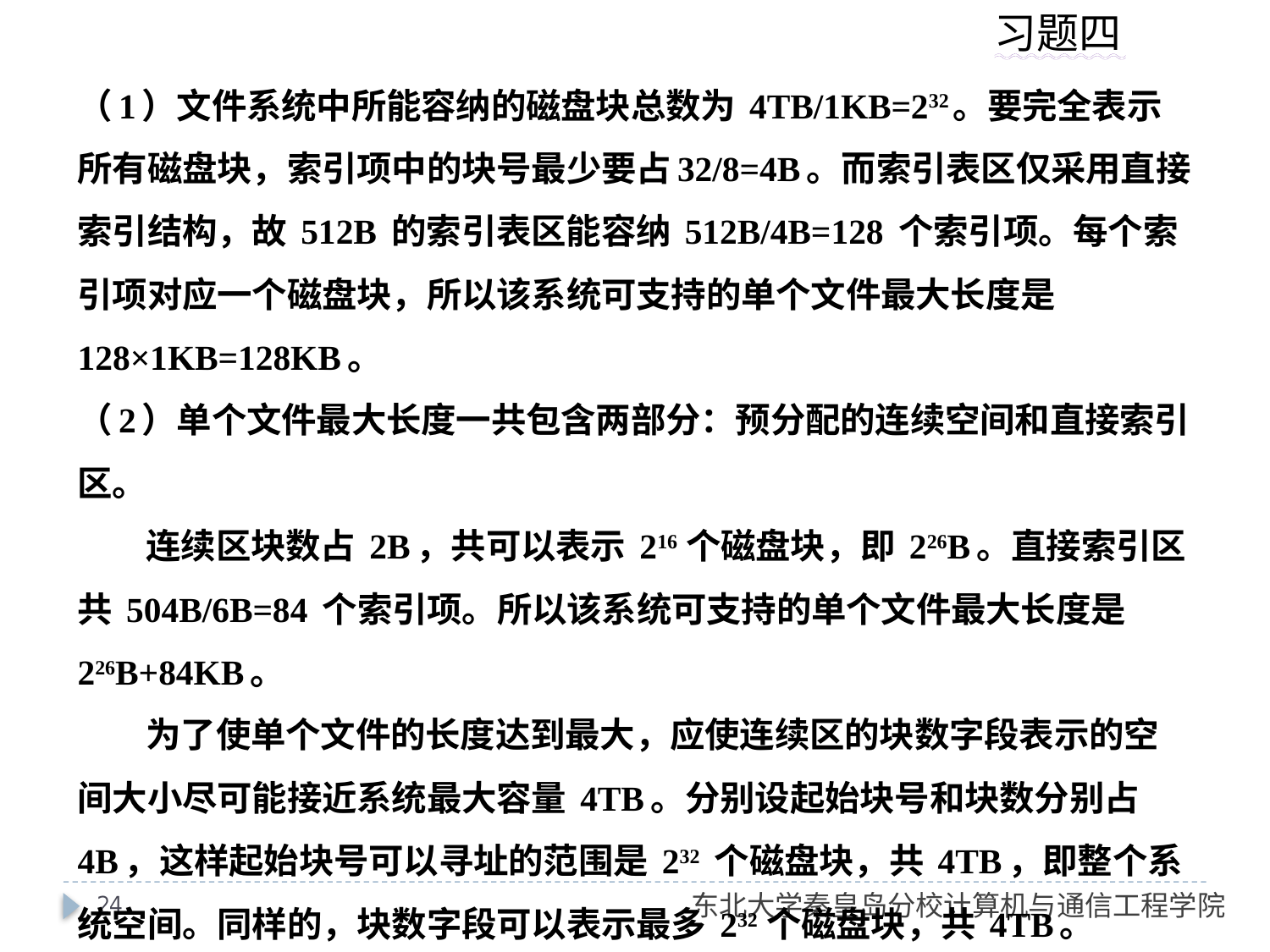

（1）文件系统中所能容纳的磁盘块总数为 4TB/1KB=232。要完全表示所有磁盘块，索引项中的块号最少要占32/8=4B。而索引表区仅采用直接索引结构，故 512B 的索引表区能容纳 512B/4B=128 个索引项。每个索引项对应一个磁盘块，所以该系统可支持的单个文件最大长度是 128×1KB=128KB。
（2）单个文件最大长度一共包含两部分：预分配的连续空间和直接索引区。
        连续区块数占 2B，共可以表示 216 个磁盘块，即 226B。直接索引区共 504B/6B=84 个索引项。所以该系统可支持的单个文件最大长度是 226B+84KB。
        为了使单个文件的长度达到最大，应使连续区的块数字段表示的空间大小尽可能接近系统最大容量 4TB。分别设起始块号和块数分别占 4B，这样起始块号可以寻址的范围是 232 个磁盘块，共 4TB，即整个系统空间。同样的，块数字段可以表示最多 232 个磁盘块，共 4TB。

24